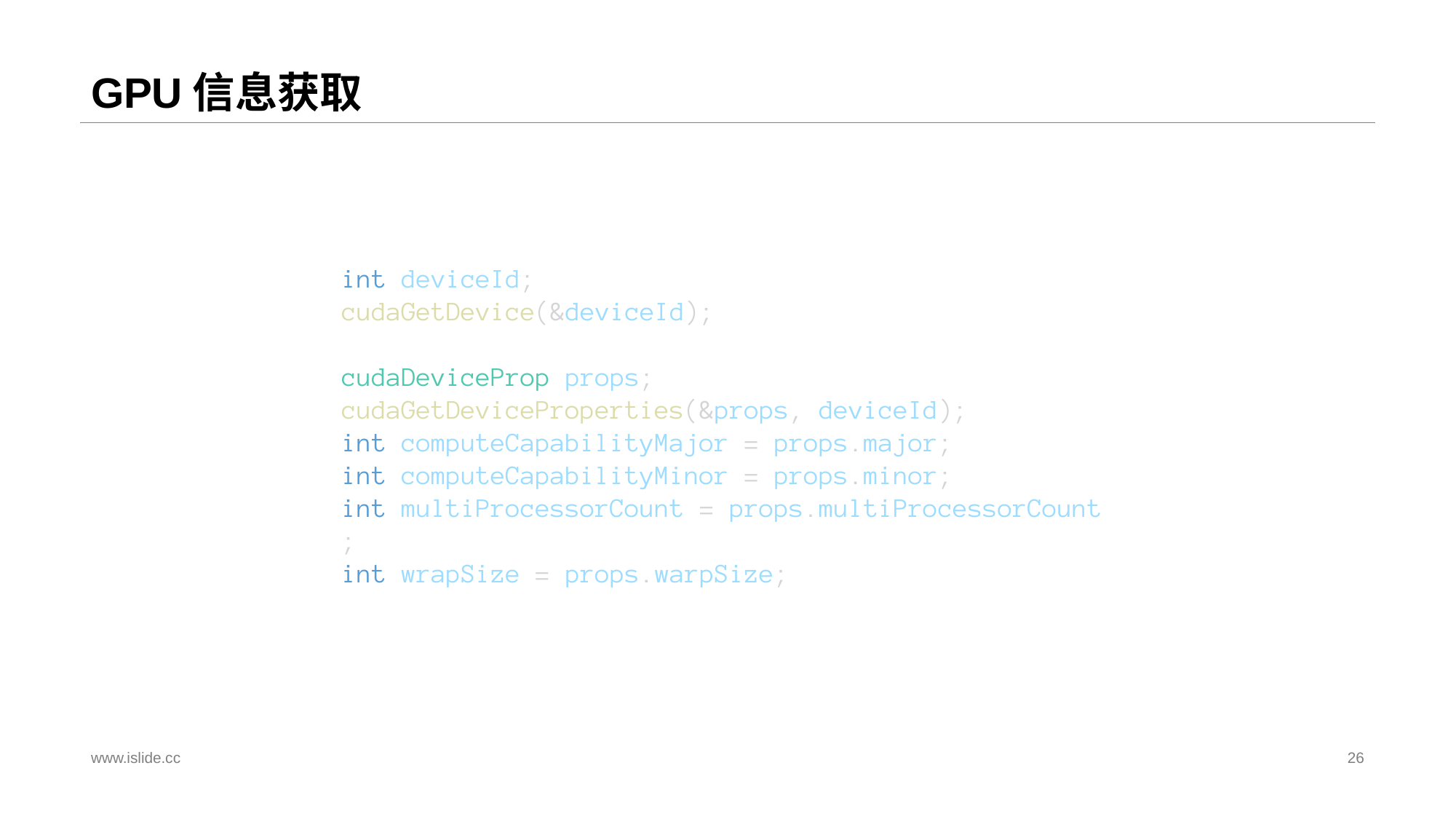

# GPU信息获取
int deviceId;
cudaGetDevice(&deviceId);
cudaDeviceProp props;
cudaGetDeviceProperties(&props, deviceId);
int computeCapabilityMajor = props.major;
int computeCapabilityMinor = props.minor;
int multiProcessorCount = props.multiProcessorCount;
int wrapSize = props.warpSize;
www.islide.cc
26